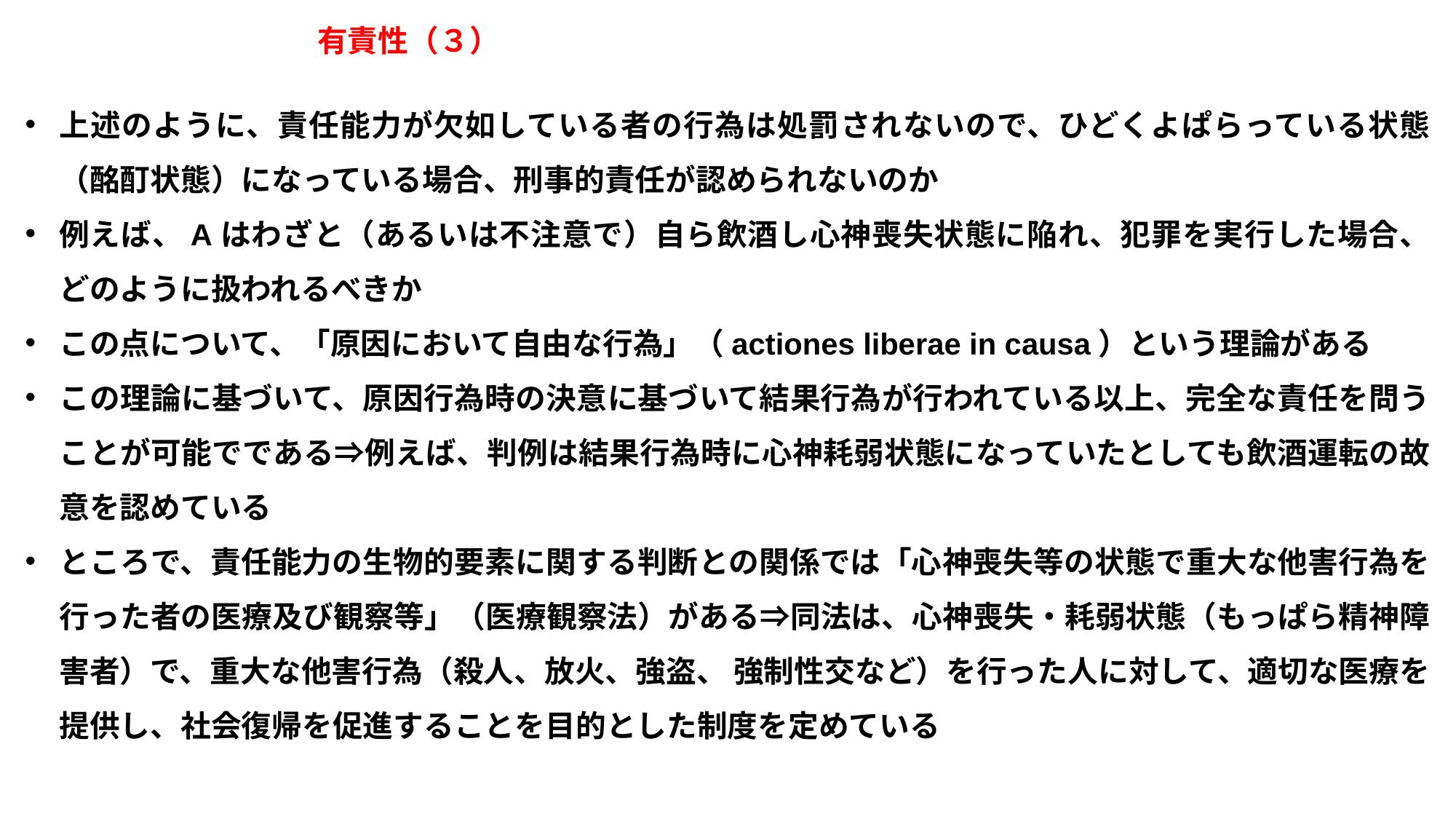

有責性（３）
上述のように、責任能力が欠如している者の行為は処罰されないので、ひどくよぱらっている状態（酩酊状態）になっている場合、刑事的責任が認められないのか
例えば、Aはわざと（あるいは不注意で）自ら飲酒し心神喪失状態に陥れ、犯罪を実行した場合、どのように扱われるべきか
この点について、「原因において自由な行為」（actiones liberae in causa）という理論がある
この理論に基づいて、原因行為時の決意に基づいて結果行為が行われている以上、完全な責任を問うことが可能でである⇒例えば、判例は結果行為時に心神耗弱状態になっていたとしても飲酒運転の故意を認めている
ところで、責任能力の生物的要素に関する判断との関係では「心神喪失等の状態で重大な他害行為を行った者の医療及び観察等」（医療観察法）がある⇒同法は、心神喪失・耗弱状態（もっぱら精神障害者）で、重大な他害行為（殺人、放火、強盗、 強制性交など）を行った人に対して、適切な医療を提供し、社会復帰を促進することを目的とした制度を定めている